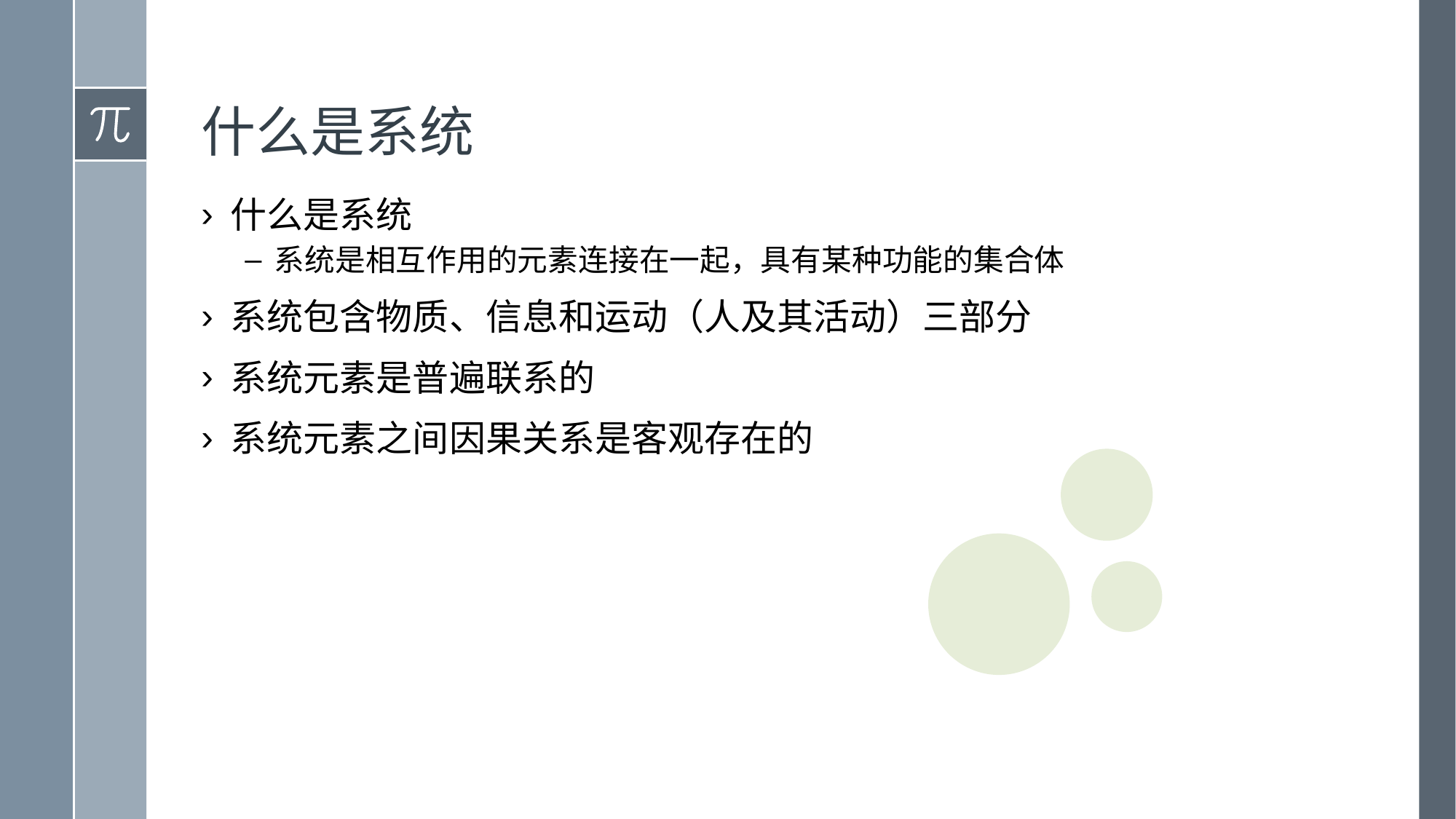

# 什么是系统
什么是系统
系统是相互作用的元素连接在一起，具有某种功能的集合体
系统包含物质、信息和运动（人及其活动）三部分
系统元素是普遍联系的
系统元素之间因果关系是客观存在的